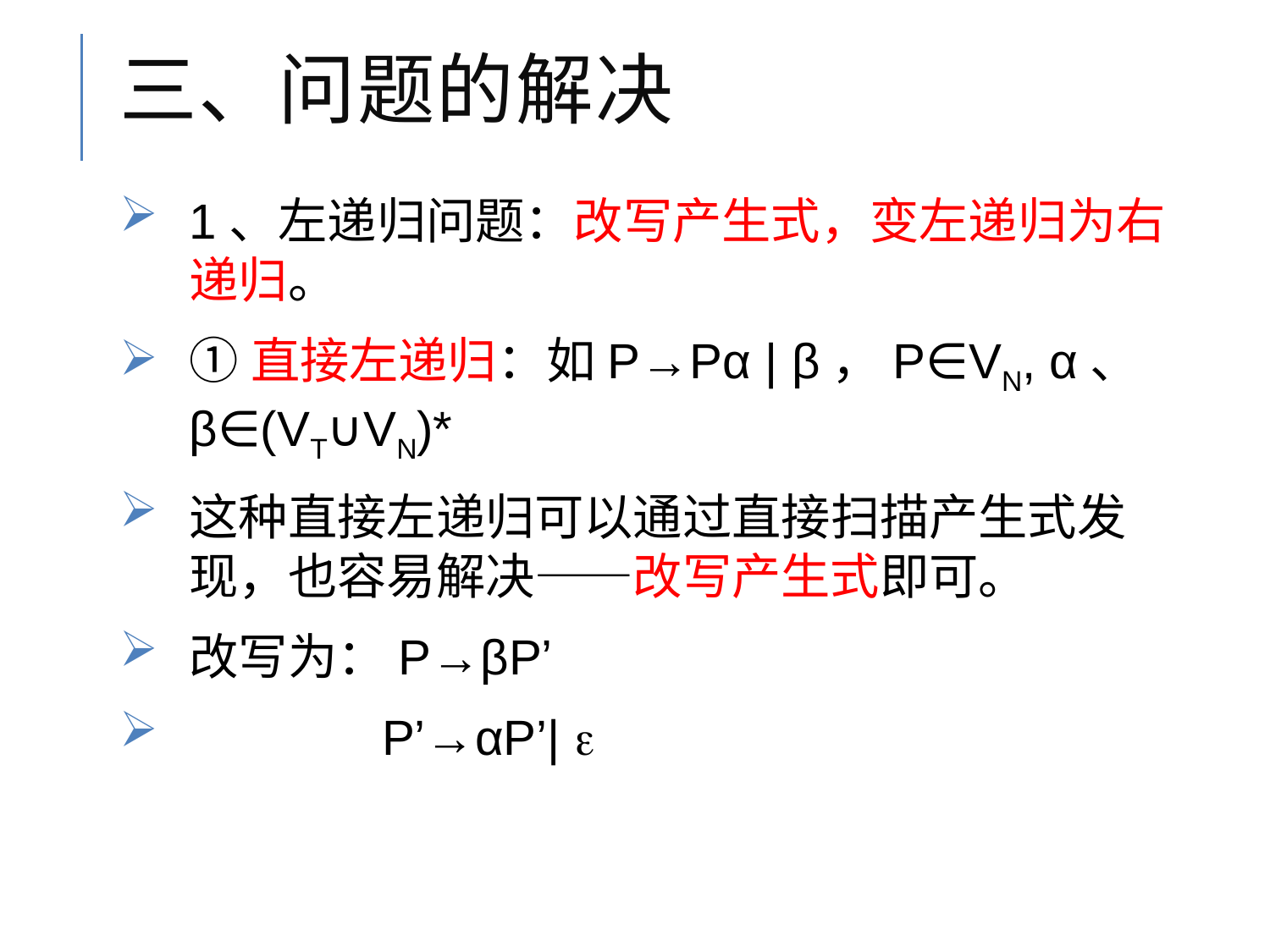

# 三、问题的解决
1、左递归问题：改写产生式，变左递归为右递归。
①直接左递归：如P→Pα | β，P∈VN, α、β∈(VT∪VN)*
这种直接左递归可以通过直接扫描产生式发现，也容易解决——改写产生式即可。
改写为：P→βP’
              P’→αP’| ε
19